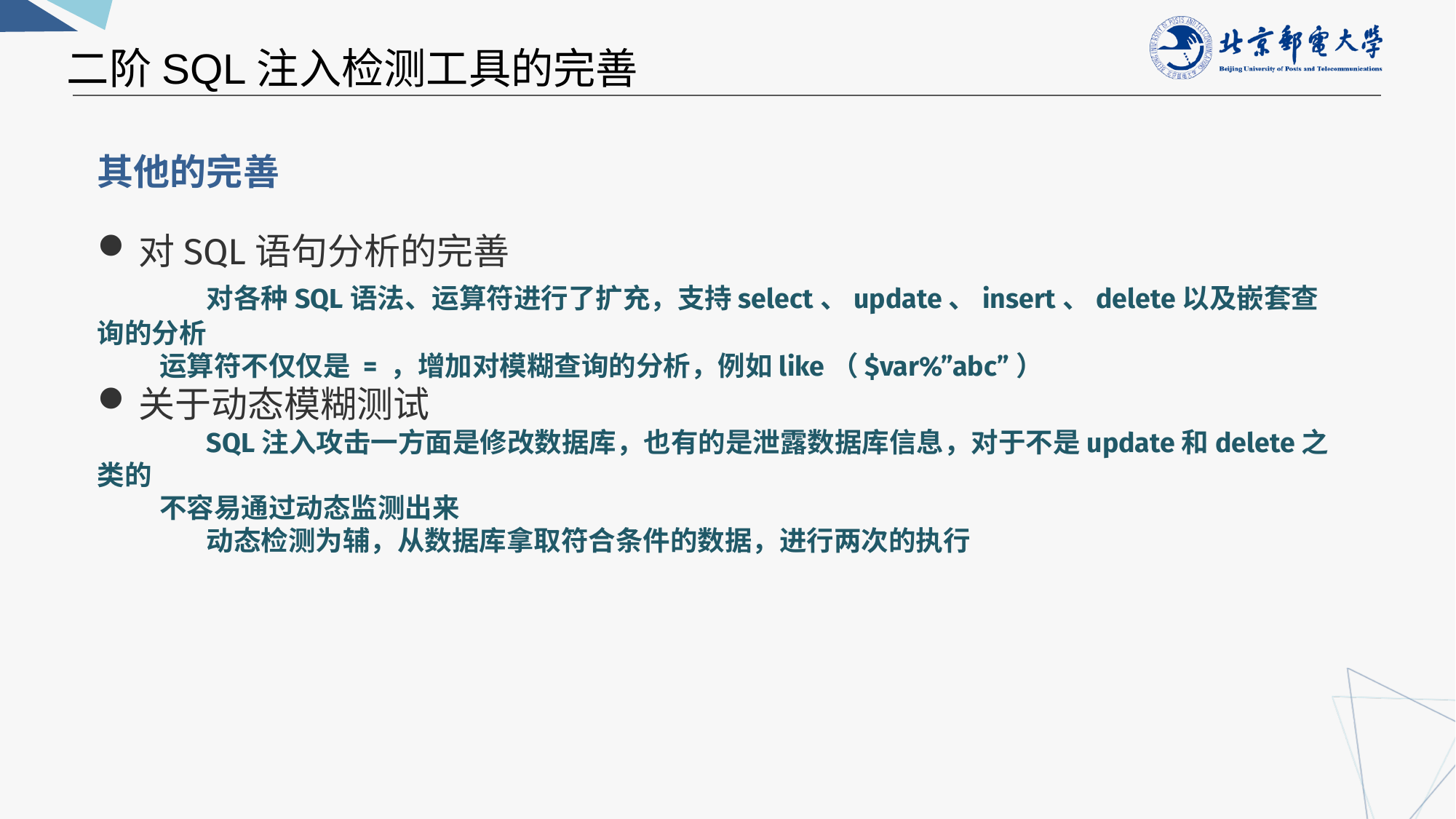

二阶SQL注入检测工具的完善
其他的完善
对SQL语句分析的完善
	对各种SQL语法、运算符进行了扩充，支持select、update、insert、delete以及嵌套查询的分析
         运算符不仅仅是 = ，增加对模糊查询的分析，例如like（$var%”abc”）
关于动态模糊测试
	SQL注入攻击一方面是修改数据库，也有的是泄露数据库信息，对于不是update和delete之类的
         不容易通过动态监测出来
	动态检测为辅，从数据库拿取符合条件的数据，进行两次的执行